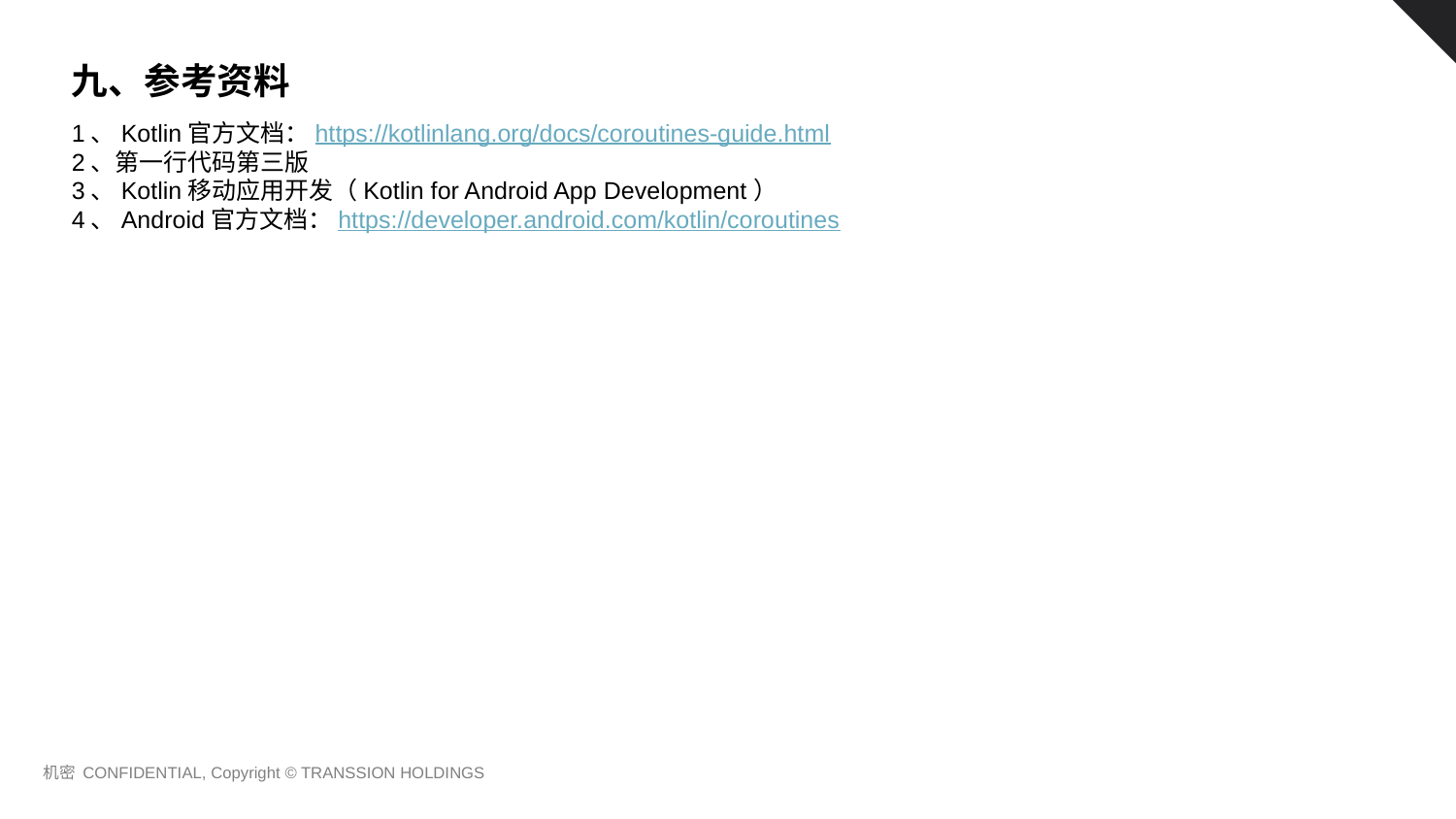

九、参考资料
1、Kotlin官方文档：https://kotlinlang.org/docs/coroutines-guide.html
2、第一行代码第三版
3、Kotlin移动应用开发（Kotlin for Android App Development）
4、Android官方文档：https://developer.android.com/kotlin/coroutines
22